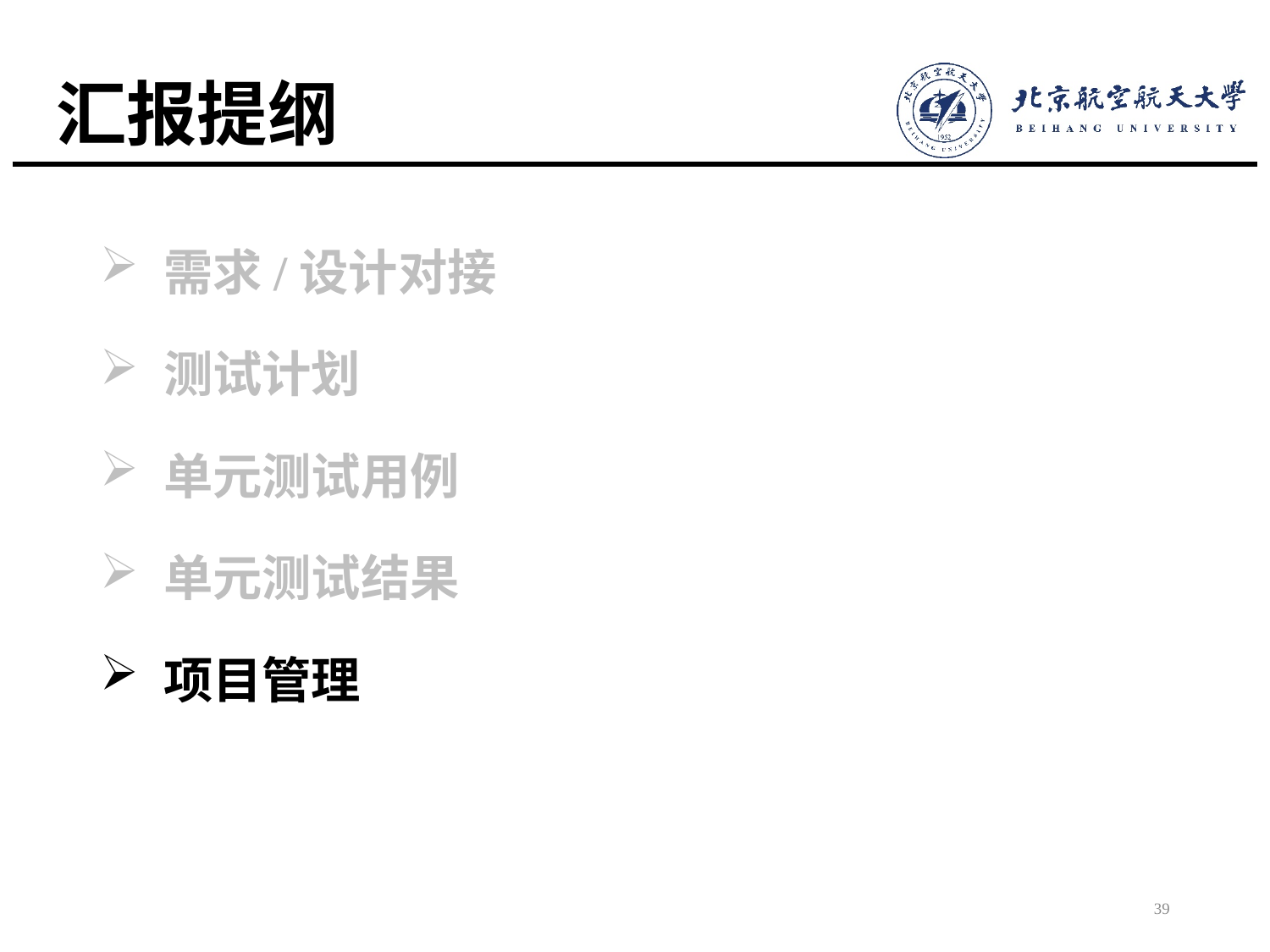

# 汇报提纲
需求/设计对接
测试计划
单元测试用例
单元测试结果
项目管理
39